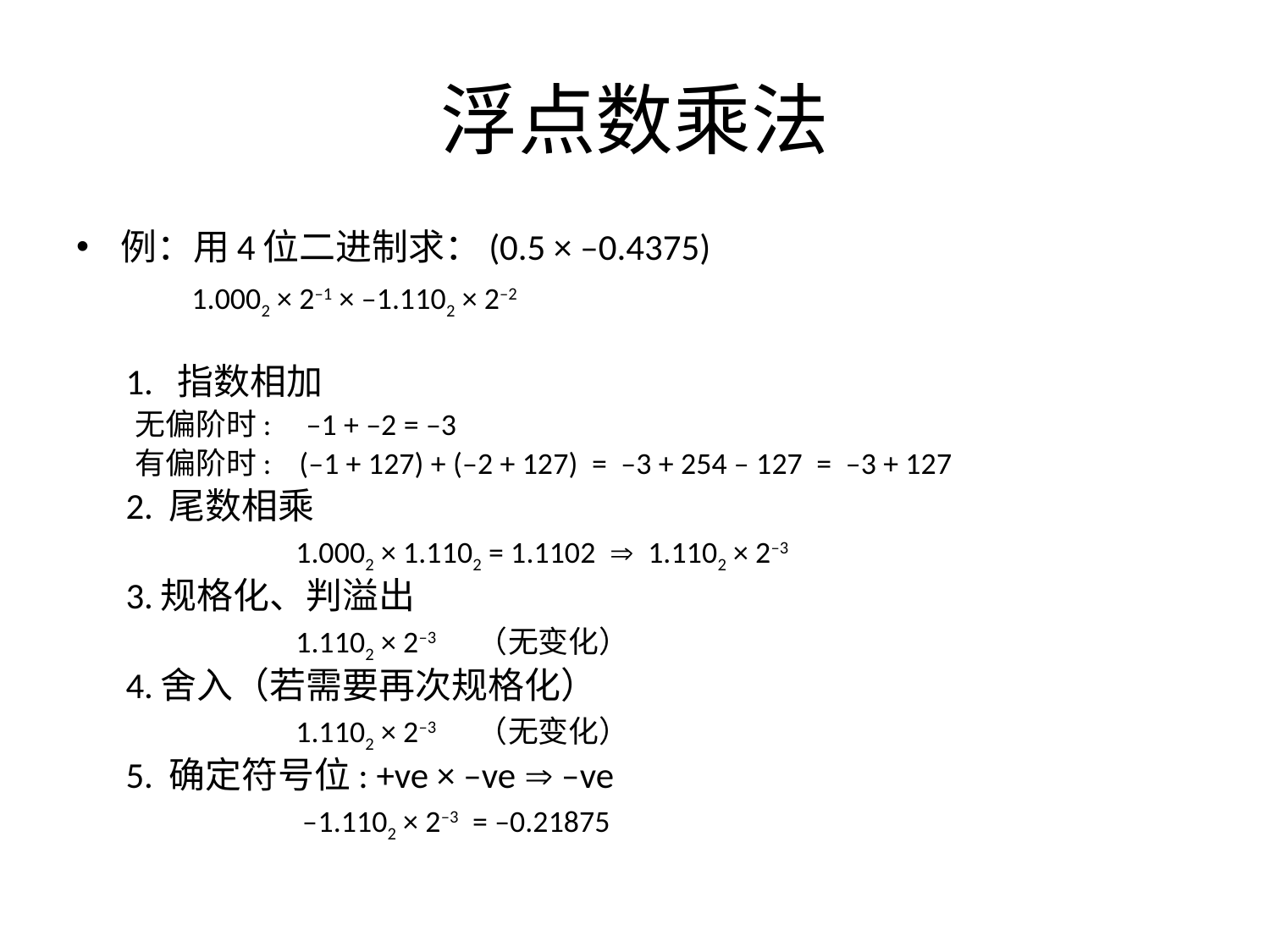

# 浮点数乘法
例：用4位二进制求：(0.5 × –0.4375)
              1.0002 × 2–1 × –1.1102 × 2–2

      1.  指数相加
无偏阶时:     –1 + –2 = –3
有偏阶时:    (–1 + 127) + (–2 + 127)  =  –3 + 254 – 127  =  –3 + 127
      2. 尾数相乘
                       1.0002 × 1.1102 = 1.1102  ⇒  1.1102 × 2–3
      3.规格化、判溢出
                       1.1102 × 2–3     （无变化）
      4.舍入（若需要再次规格化）
                       1.1102 × 2–3     （无变化）
      5. 确定符号位: +ve × –ve ⇒ –ve
                        –1.1102 × 2–3  = –0.21875